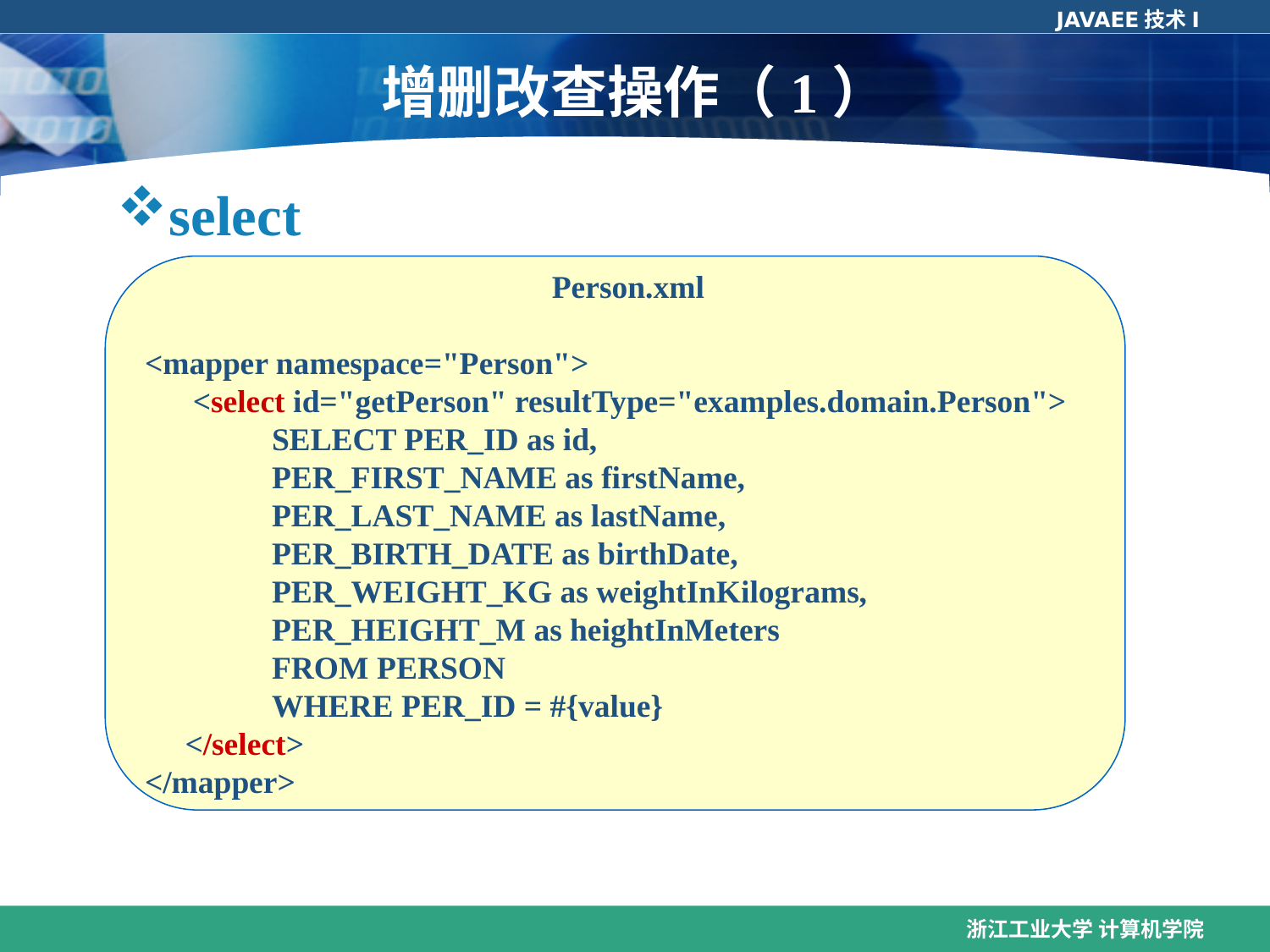

# 增删改查操作（1）
select
                                     Person.xml

<mapper namespace="Person">
      <select id="getPerson" resultType="examples.domain.Person">
	SELECT PER_ID as id,
	PER_FIRST_NAME as firstName,
	PER_LAST_NAME as lastName,
	PER_BIRTH_DATE as birthDate,
	PER_WEIGHT_KG as weightInKilograms,
	PER_HEIGHT_M as heightInMeters
	FROM PERSON
	WHERE PER_ID = #{value}
     </select>
</mapper>